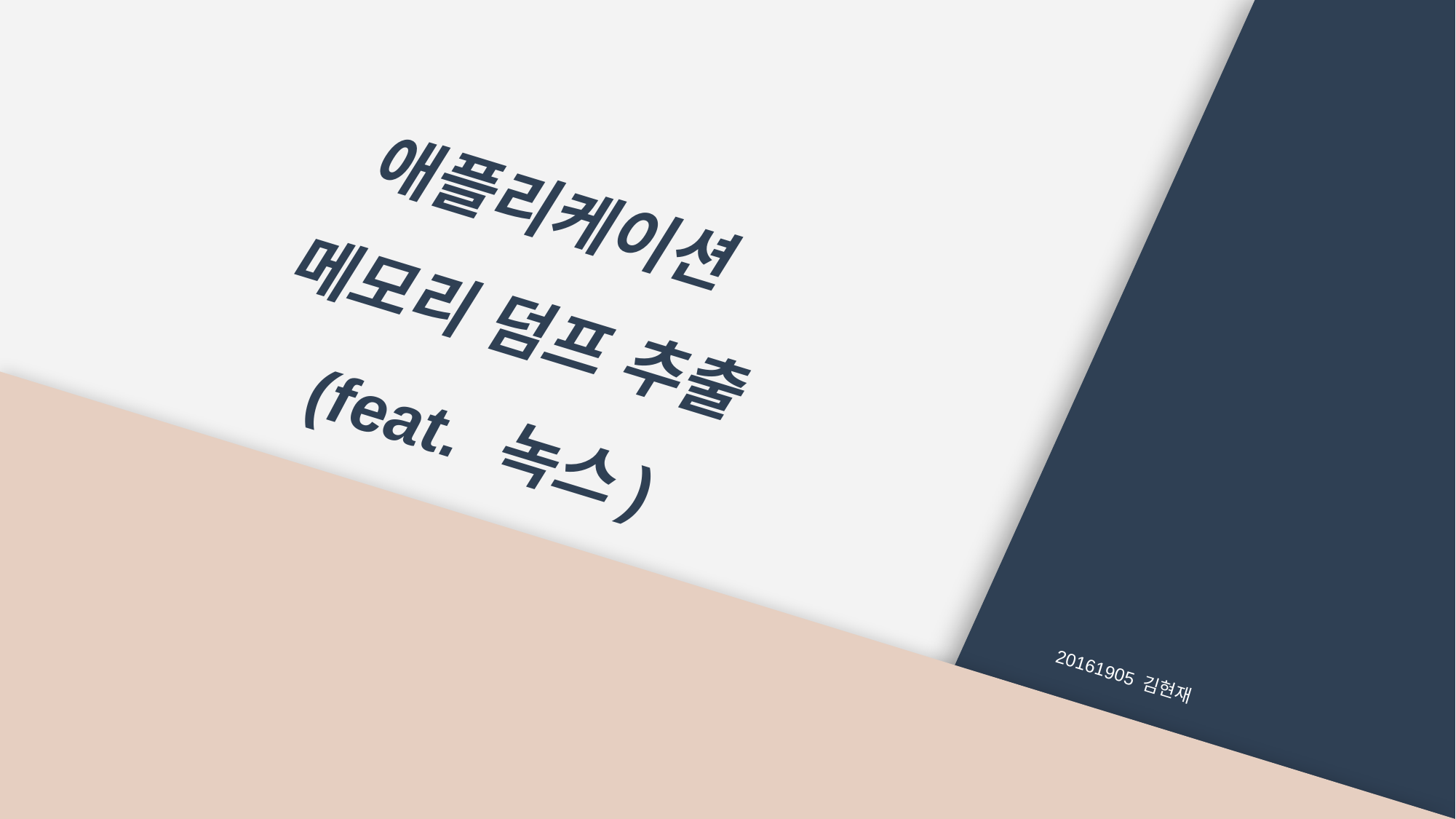

애플리케이션
메모리 덤프 추출
(feat. 녹스)

20161905 김현재